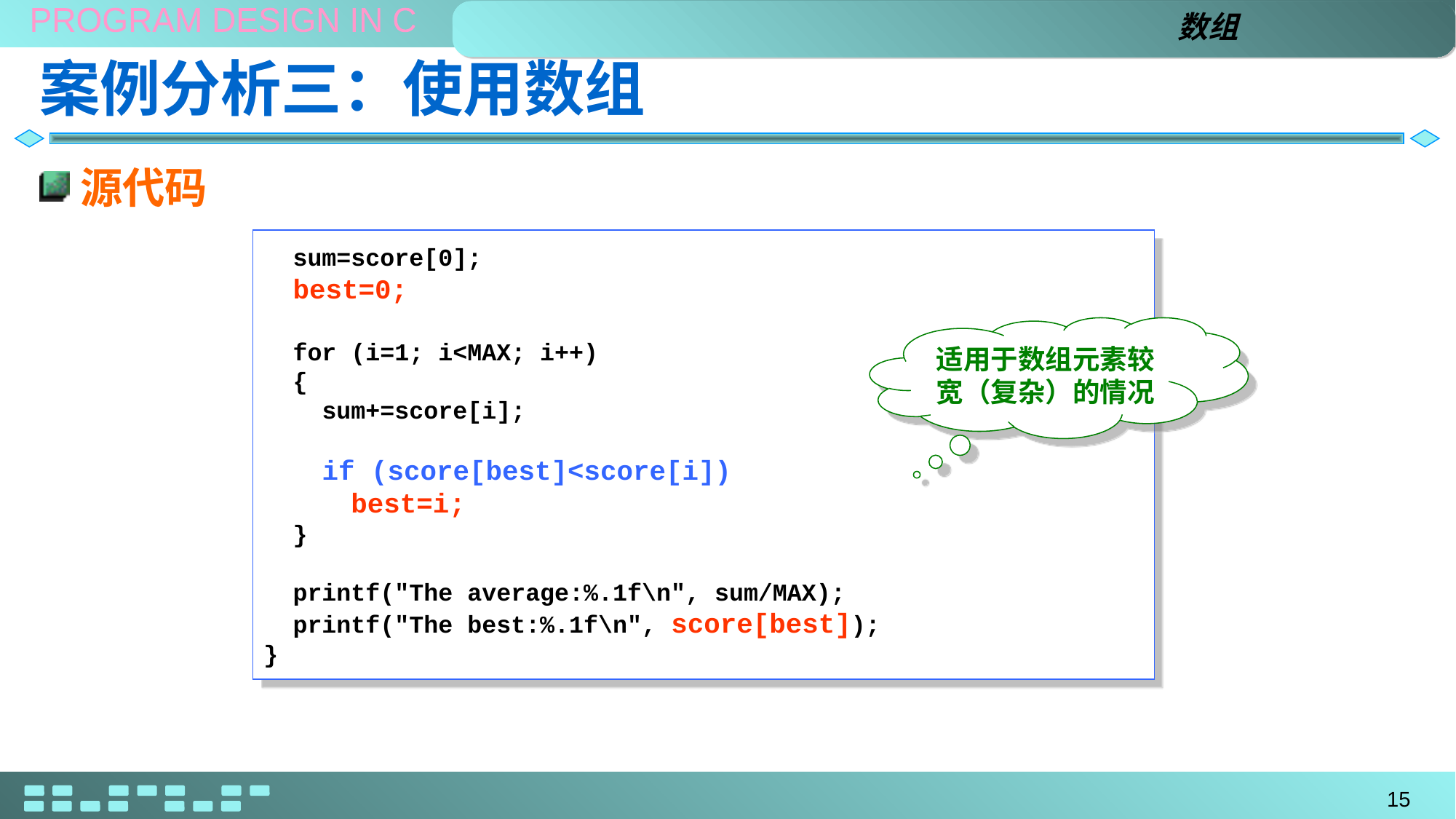

数组
# 案例分析三：使用数组
源代码
  sum=score[0];
  best=0;

  for (i=1; i<MAX; i++)
  {
    sum+=score[i];

    if (score[best]<score[i])
      best=i;
  }

  printf("The average:%.1f\n", sum/MAX);
  printf("The best:%.1f\n", score[best]);
}
适用于数组元素较宽（复杂）的情况
15